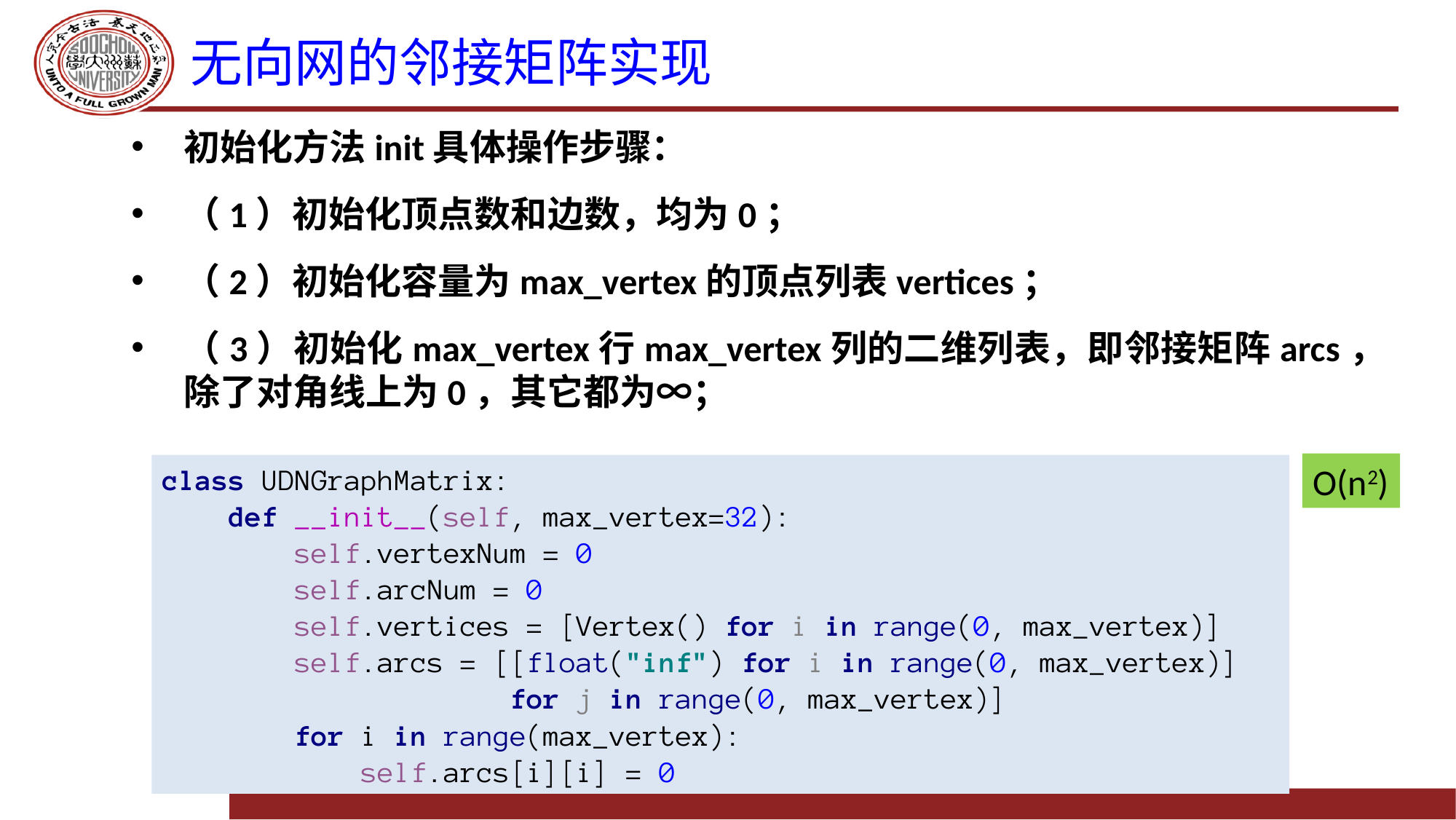

# 无向网的邻接矩阵实现
初始化方法init具体操作步骤：
（1）初始化顶点数和边数，均为0；
（2）初始化容量为max_vertex的顶点列表vertices；
（3）初始化max_vertex行max_vertex列的二维列表，即邻接矩阵arcs，除了对角线上为0，其它都为∞；

class UDNGraphMatrix:
    def __init__(self, max_vertex=32):
        self.vertexNum = 0
        self.arcNum = 0
        self.vertices = [Vertex() for i in range(0, max_vertex)]
        self.arcs = [[float("inf") for i in range(0, max_vertex)]
                     for j in range(0, max_vertex)]
        for i in range(max_vertex):
            self.arcs[i][i] = 0
O(n2)